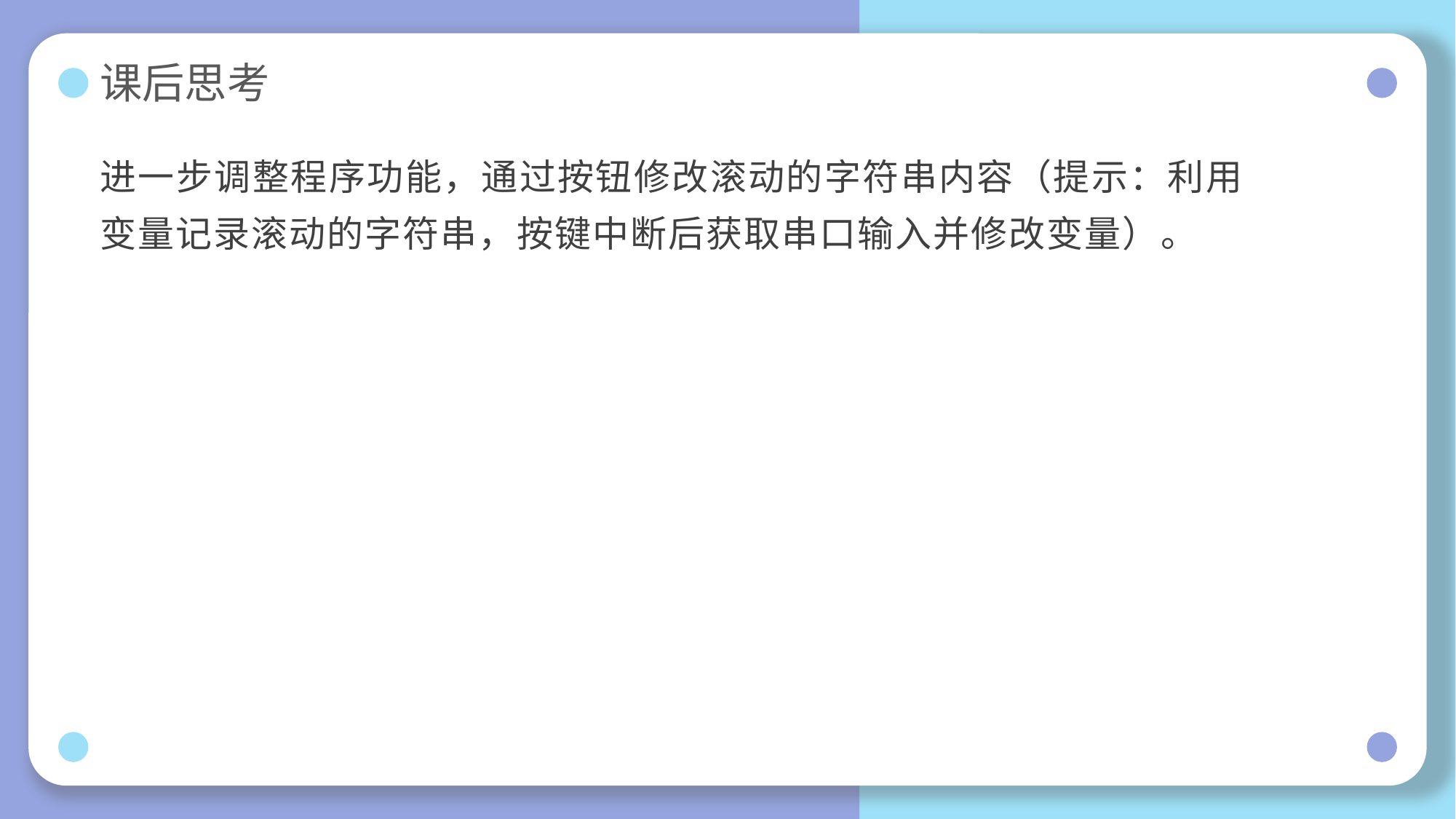

# 课后思考
进一步调整程序功能，通过按钮修改滚动的字符串内容（提示：利用变量记录滚动的字符串，按键中断后获取串口输入并修改变量）。